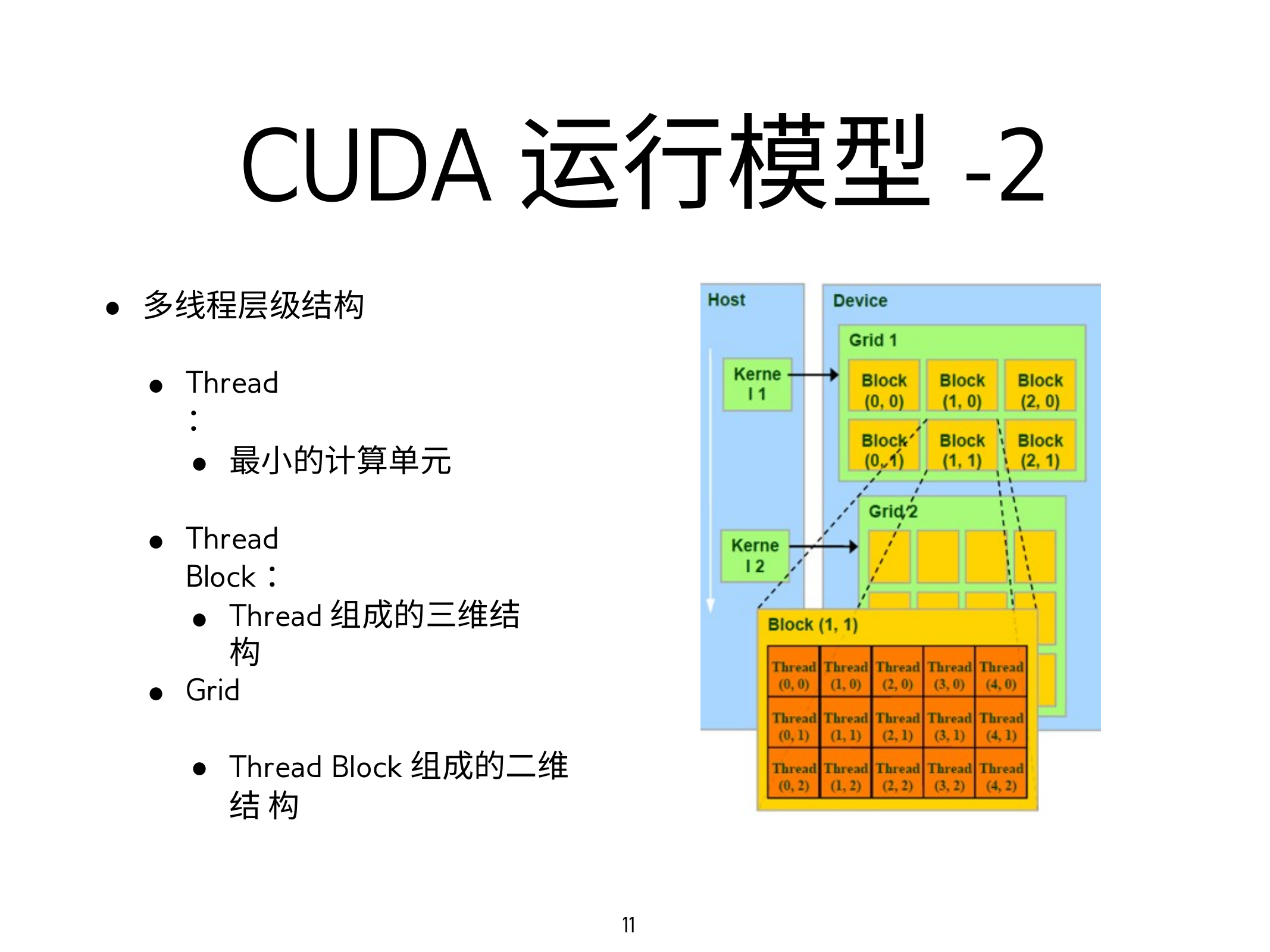

# CUDA运行模型-2
•

多线程层级结构
•
Thread：
•
最小的计算单元
•
Thread Block：
•
Thread组成的三维结构
•
Grid
•
Thread Block组成的二维结 构
11